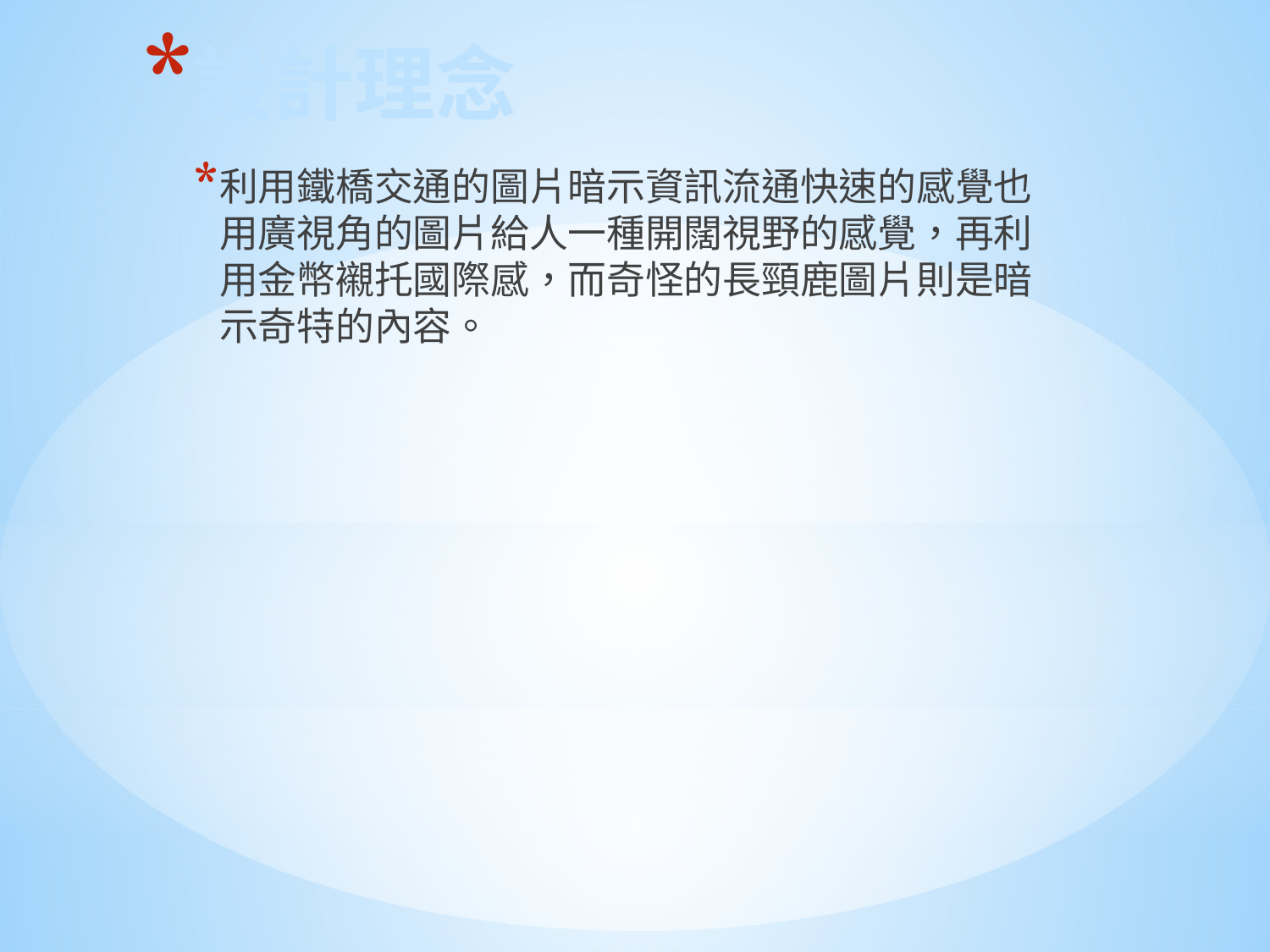

# 設計理念
利用鐵橋交通的圖片暗示資訊流通快速的感覺也用廣視角的圖片給人一種開闊視野的感覺，再利用金幣襯托國際感，而奇怪的長頸鹿圖片則是暗示奇特的內容。